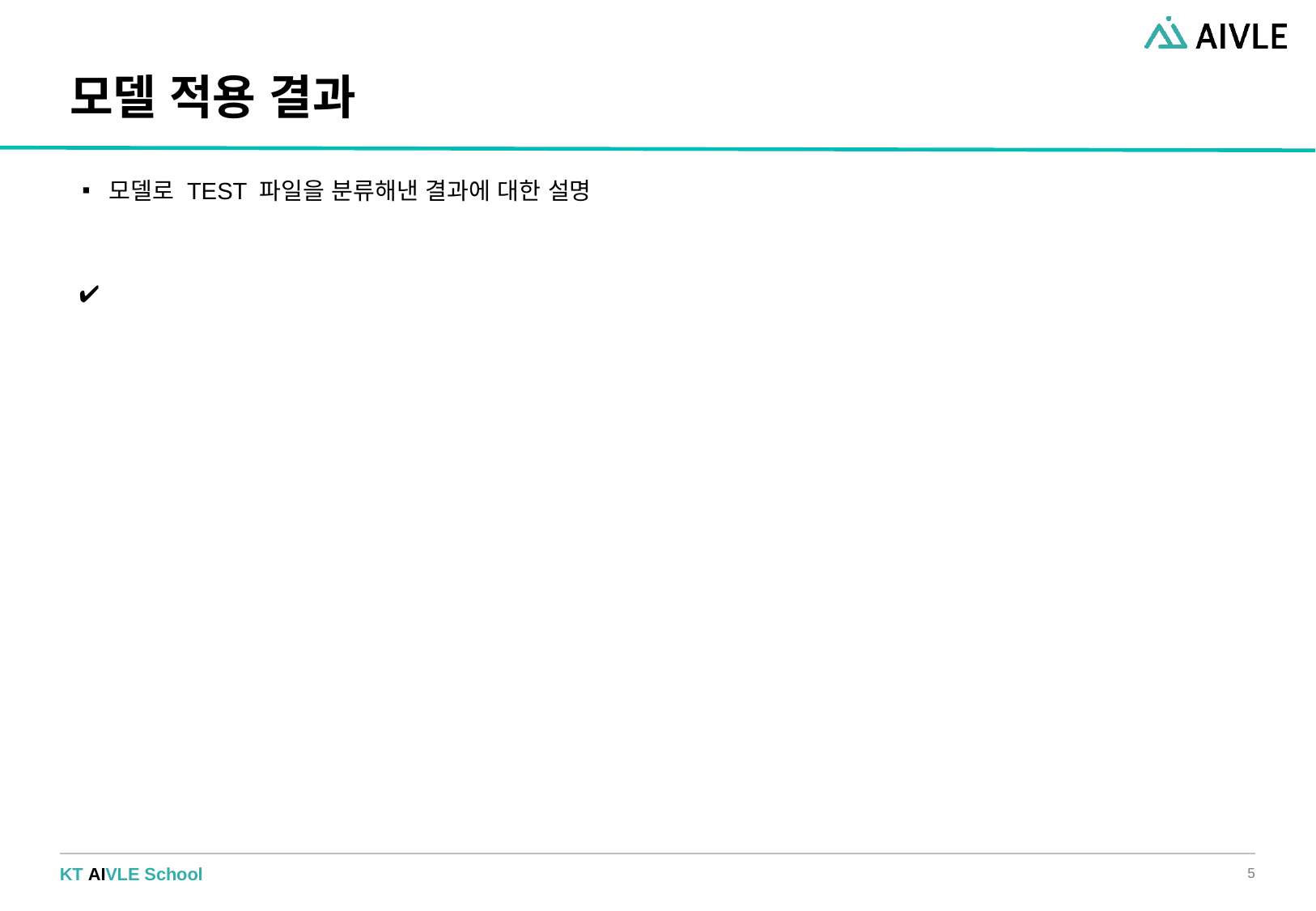

# 모델 적용 결과
모델로 TEST 파일을 분류해낸 결과에 대한 설명